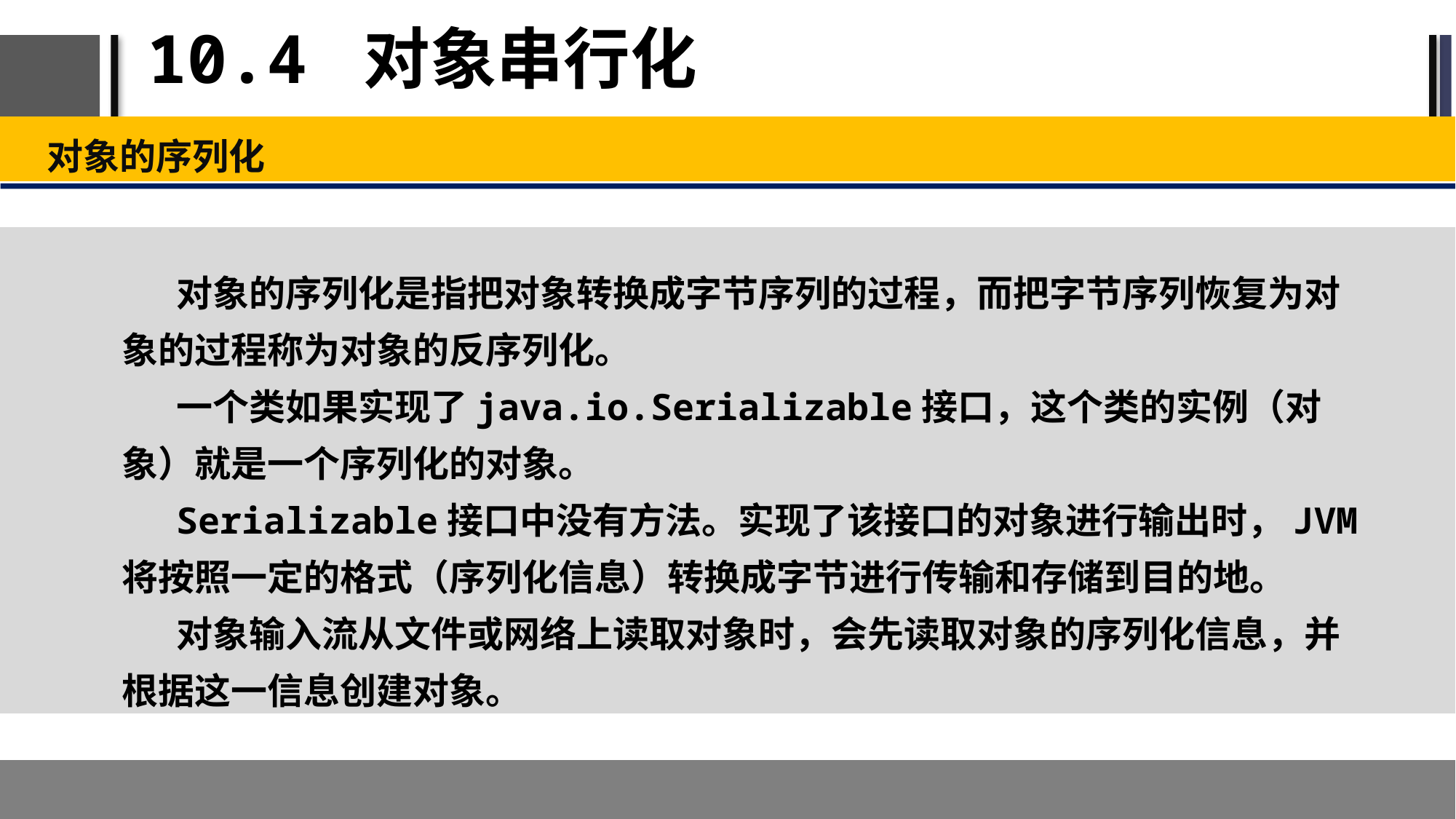

# 10.4 对象串行化

对象的序列化

对象的序列化是指把对象转换成字节序列的过程，而把字节序列恢复为对象的过程称为对象的反序列化。
一个类如果实现了java.io.Serializable接口，这个类的实例（对象）就是一个序列化的对象。
Serializable接口中没有方法。实现了该接口的对象进行输出时，JVM将按照一定的格式（序列化信息）转换成字节进行传输和存储到目的地。
对象输入流从文件或网络上读取对象时，会先读取对象的序列化信息，并根据这一信息创建对象。